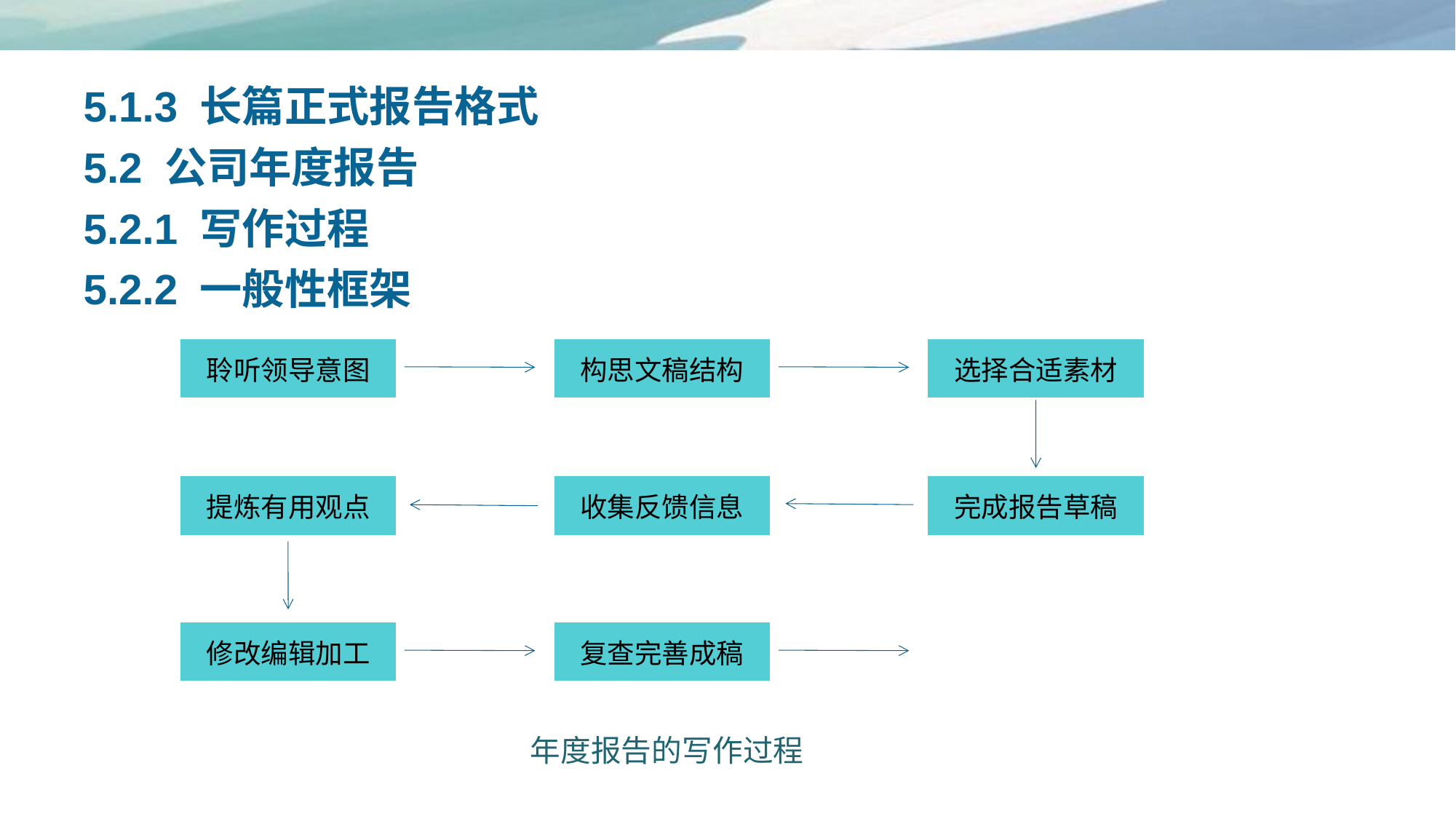

5.1.3 长篇正式报告格式
5.2 公司年度报告
5.2.1 写作过程
5.2.2 一般性框架
| 聆听领导意图 |
| --- |
| 构思文稿结构 |
| --- |
| 选择合适素材 |
| --- |
| 提炼有用观点 |
| --- |
| 收集反馈信息 |
| --- |
| 完成报告草稿 |
| --- |
| 修改编辑加工 |
| --- |
| 复查完善成稿 |
| --- |
年度报告的写作过程